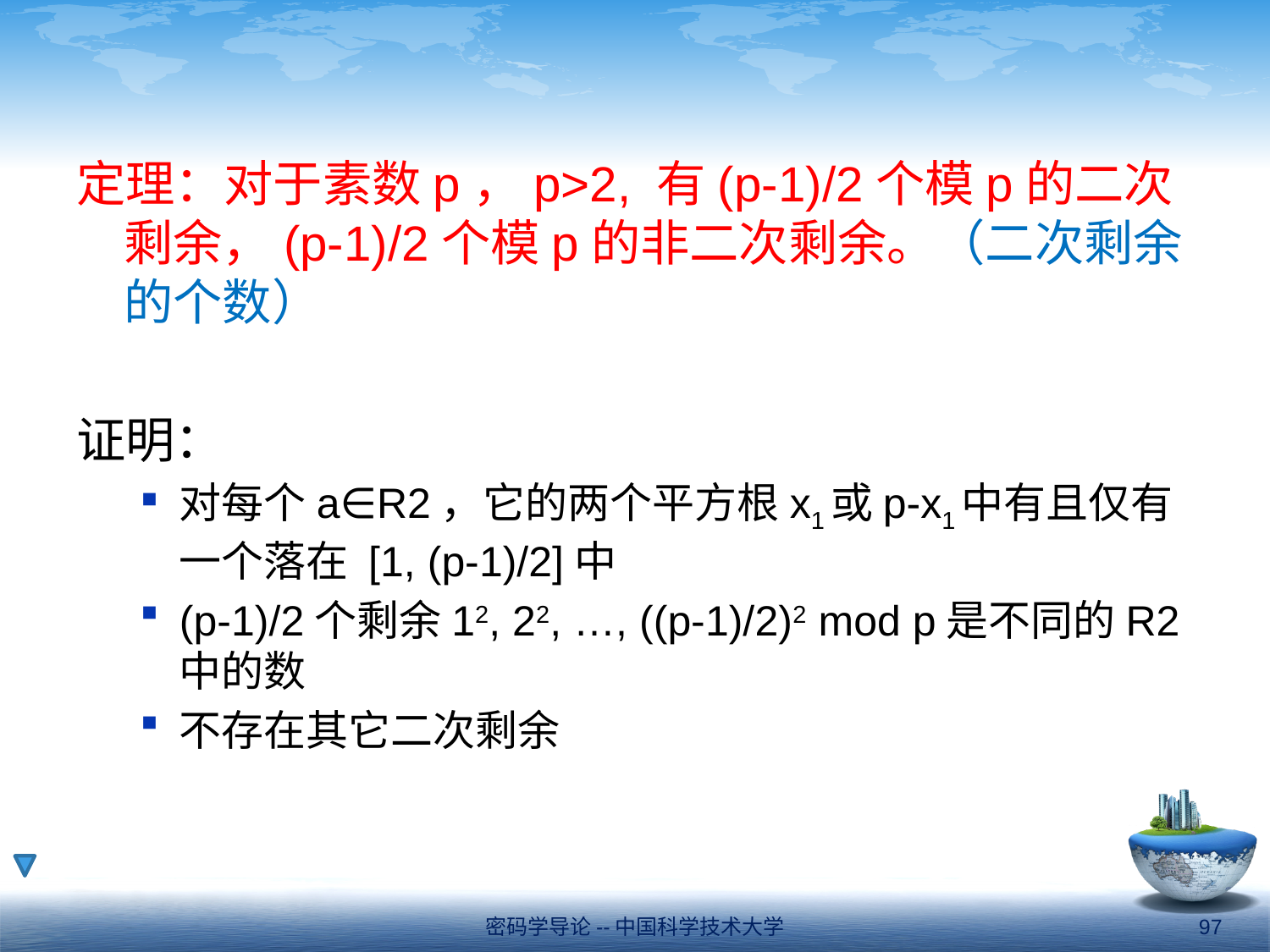

#
定理：对于素数p，p>2, 有(p-1)/2个模p的二次剩余，(p-1)/2个模p的非二次剩余。（二次剩余的个数）

证明：
对每个a∈R2，它的两个平方根x1或p-x1中有且仅有一个落在 [1, (p-1)/2]中
(p-1)/2个剩余12, 22, …, ((p-1)/2)2 mod p是不同的R2中的数
不存在其它二次剩余

密码学导论--中国科学技术大学
97